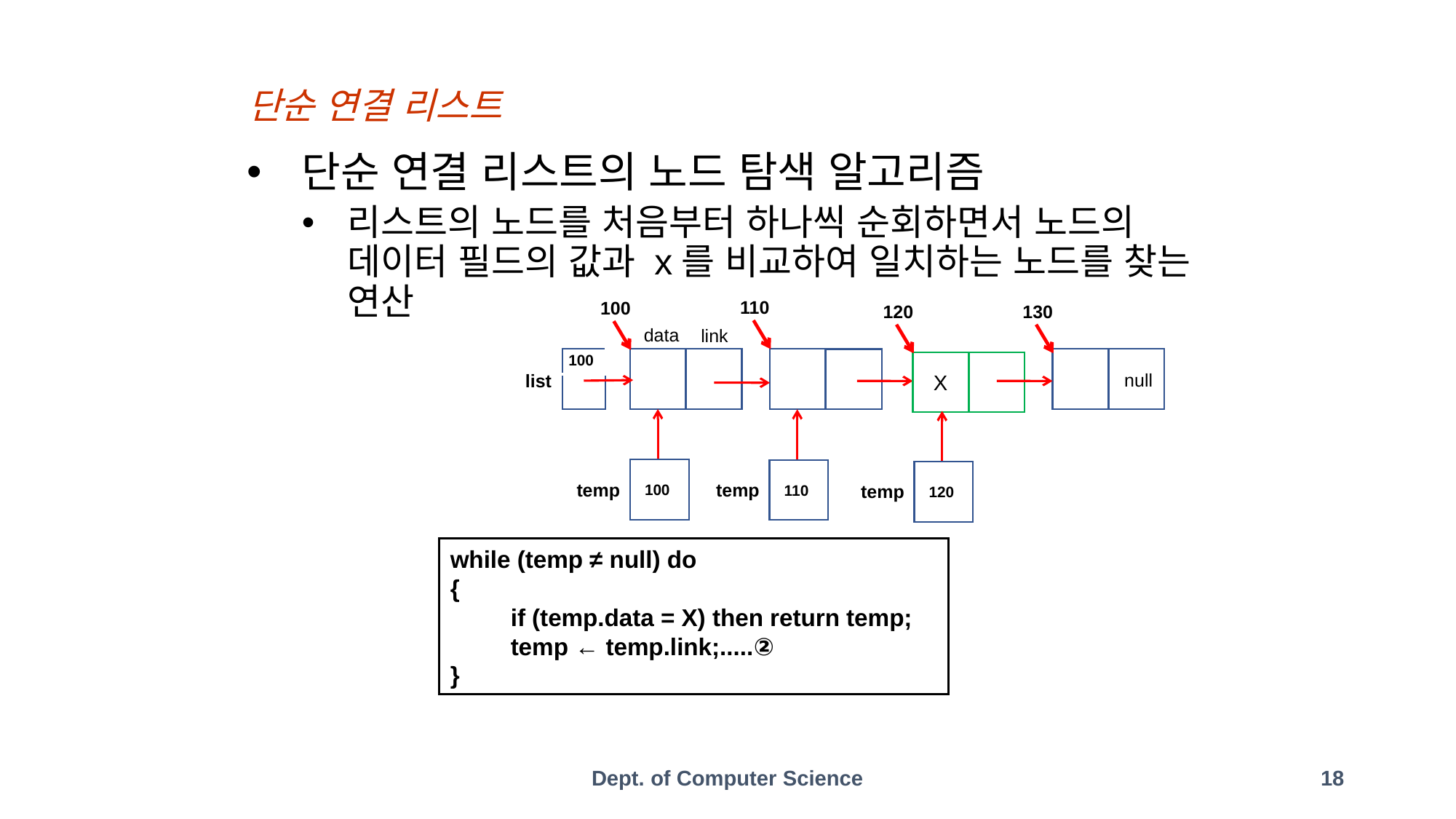

단순 연결 리스트
단순 연결 리스트의 노드 탐색 알고리즘
리스트의 노드를 처음부터 하나씩 순회하면서 노드의 데이터 필드의 값과 x를 비교하여 일치하는 노드를 찾는 연산
110
100
120
130
data
link

null
list
100
X

temp
100

temp
110

temp
120
while (temp ≠ null) do
{
         if (temp.data = X) then return temp;
         temp ← temp.link;.....②
}
Dept. of Computer Science
18